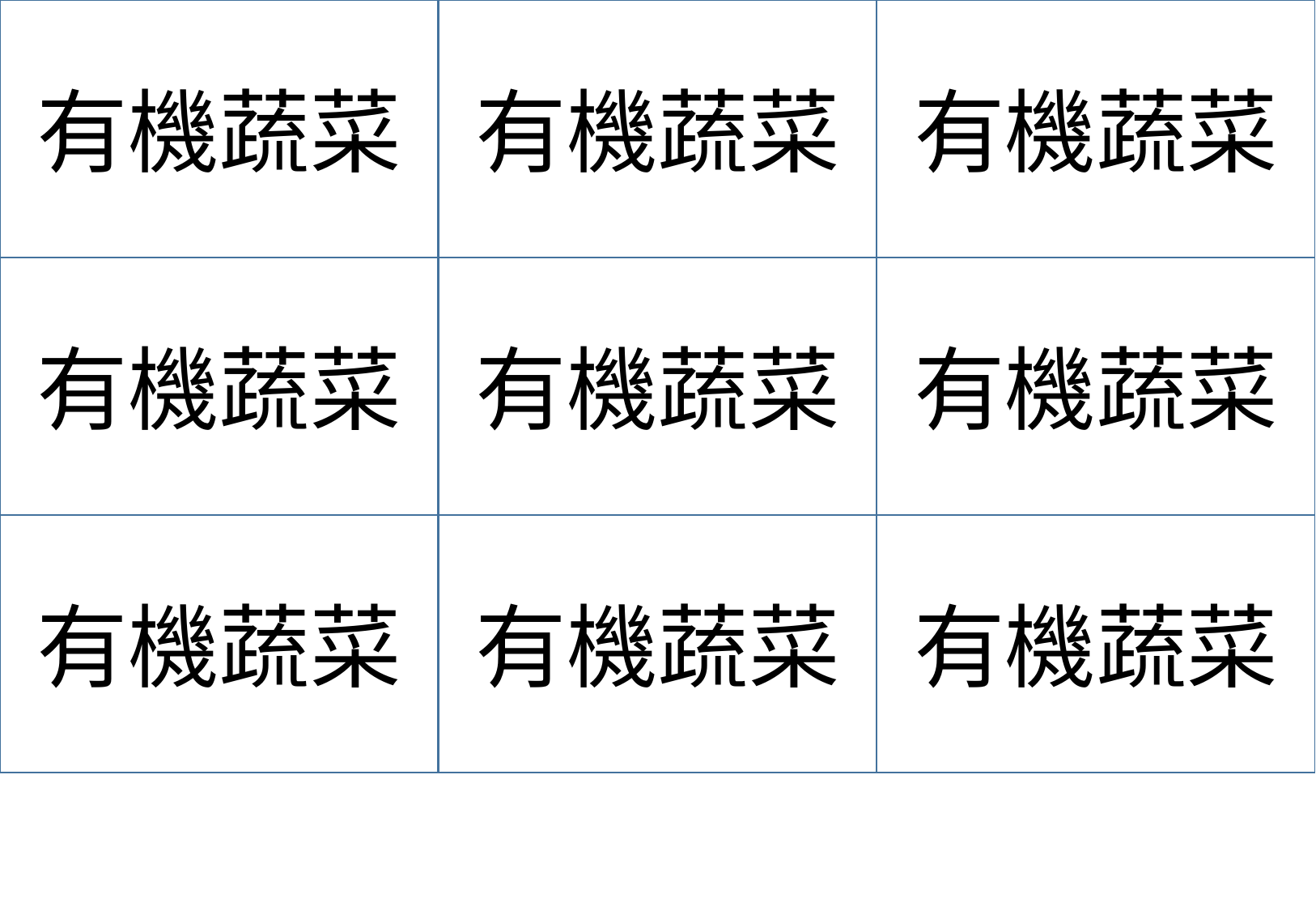

有機蔬菜
有機蔬菜
有機蔬菜
有機蔬菜
有機蔬菜
有機蔬菜
有機蔬菜
有機蔬菜
有機蔬菜